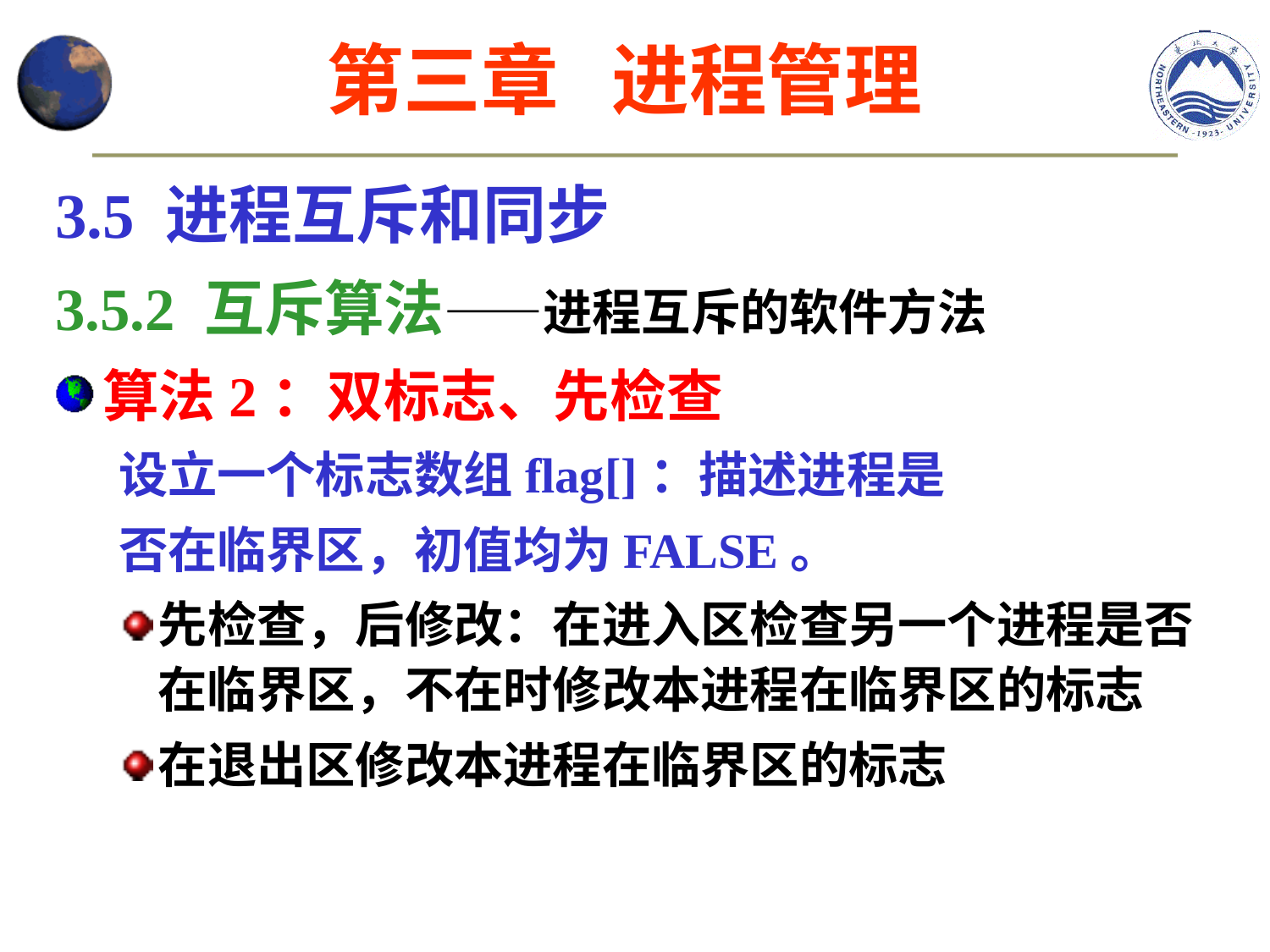

第三章   进程管理
3.5 进程互斥和同步
3.5.2 互斥算法——进程互斥的软件方法
算法2：双标志、先检查
设立一个标志数组flag[]：描述进程是
否在临界区，初值均为FALSE。
先检查，后修改：在进入区检查另一个进程是否在临界区，不在时修改本进程在临界区的标志
在退出区修改本进程在临界区的标志